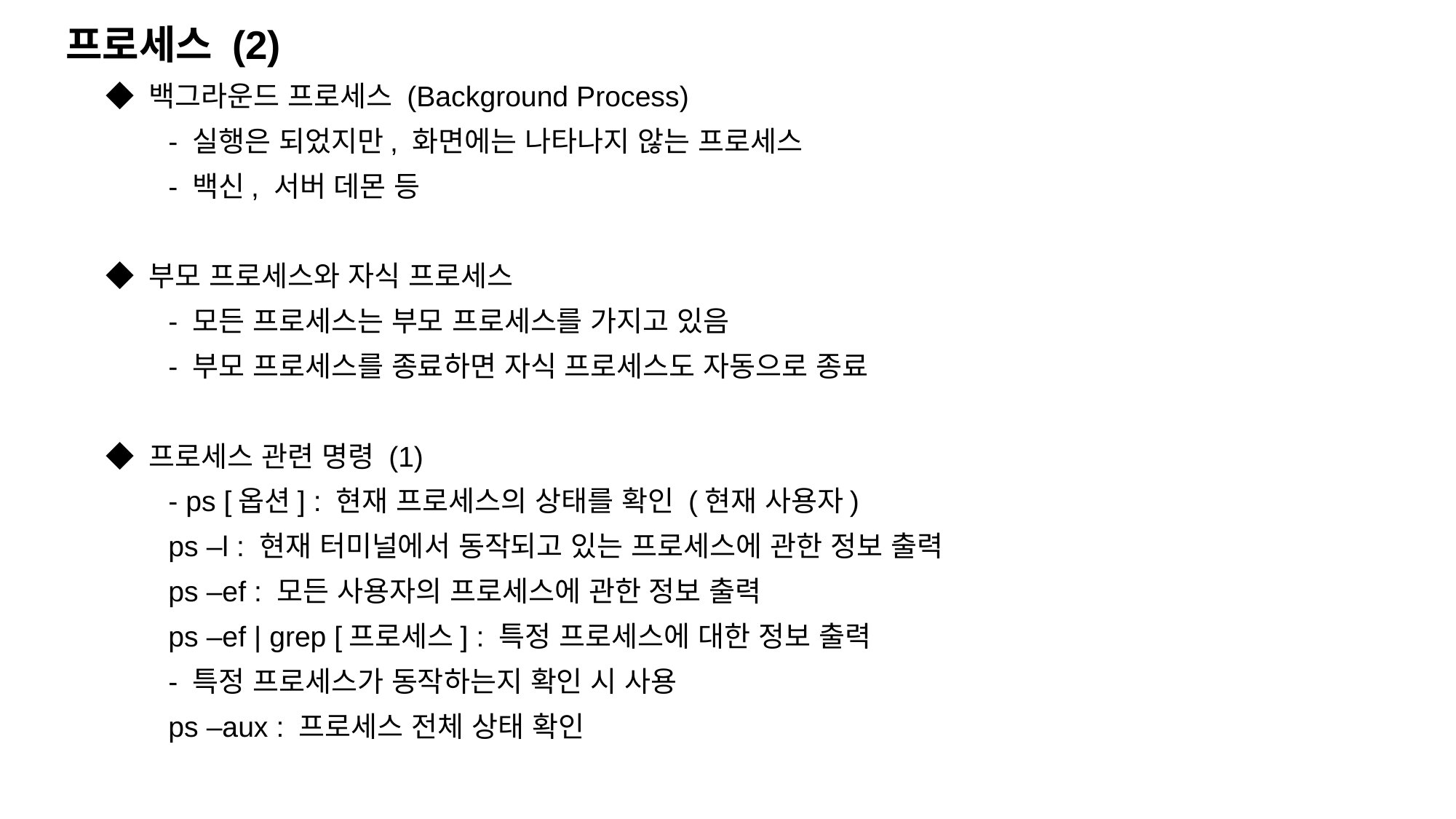

프로세스 (2)
     ◆ 백그라운드 프로세스 (Background Process)
	- 실행은 되었지만, 화면에는 나타나지 않는 프로세스
	- 백신, 서버 데몬 등

     ◆ 부모 프로세스와 자식 프로세스
	- 모든 프로세스는 부모 프로세스를 가지고 있음
	- 부모 프로세스를 종료하면 자식 프로세스도 자동으로 종료

     ◆ 프로세스 관련 명령 (1)
	- ps [옵션] : 현재 프로세스의 상태를 확인 (현재 사용자)
		ps –l : 현재 터미널에서 동작되고 있는 프로세스에 관한 정보 출력
		ps –ef : 모든 사용자의 프로세스에 관한 정보 출력
		ps –ef | grep [프로세스] : 특정 프로세스에 대한 정보 출력
			- 특정 프로세스가 동작하는지 확인 시 사용
		ps –aux : 프로세스 전체 상태 확인